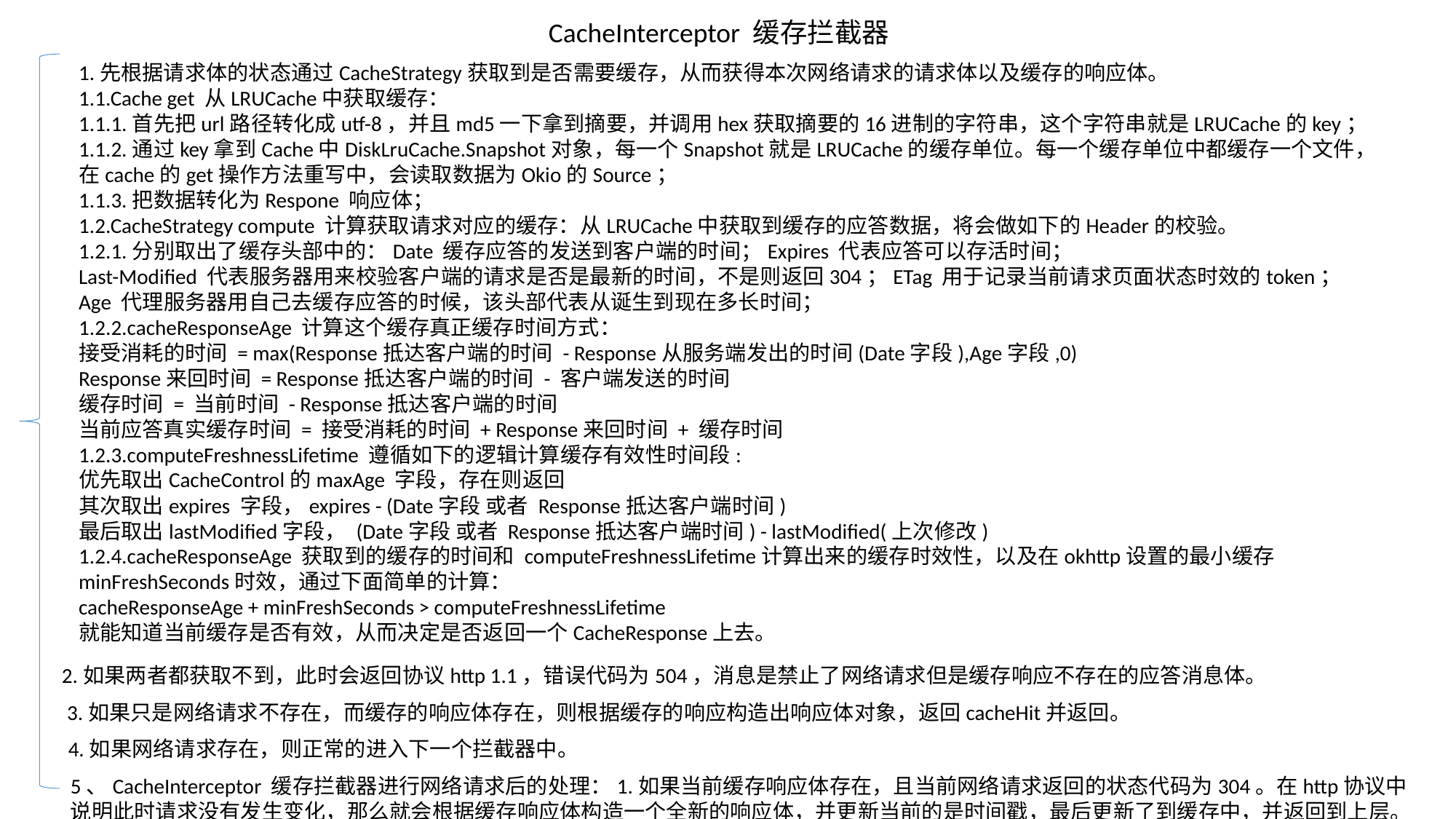

CacheInterceptor 缓存拦截器

1.先根据请求体的状态通过CacheStrategy获取到是否需要缓存，从而获得本次网络请求的请求体以及缓存的响应体。
1.1.Cache get 从LRUCache中获取缓存：
1.1.1.首先把url路径转化成utf-8，并且md5一下拿到摘要，并调用hex获取摘要的16进制的字符串，这个字符串就是LRUCache的key；
1.1.2.通过key拿到Cache中DiskLruCache.Snapshot对象，每一个Snapshot就是LRUCache的缓存单位。每一个缓存单位中都缓存一个文件，
在cache的get操作方法重写中，会读取数据为Okio的Source；
1.1.3.把数据转化为Respone 响应体；
1.2.CacheStrategy compute 计算获取请求对应的缓存：从LRUCache中获取到缓存的应答数据，将会做如下的Header的校验。
1.2.1.分别取出了缓存头部中的：Date 缓存应答的发送到客户端的时间；Expires 代表应答可以存活时间；
Last-Modified 代表服务器用来校验客户端的请求是否是最新的时间，不是则返回304；ETag 用于记录当前请求页面状态时效的token；
Age 代理服务器用自己去缓存应答的时候，该头部代表从诞生到现在多长时间；
1.2.2.cacheResponseAge 计算这个缓存真正缓存时间方式：
接受消耗的时间 = max(Response抵达客户端的时间 - Response从服务端发出的时间(Date字段),Age字段,0)
Response来回时间 = Response抵达客户端的时间 - 客户端发送的时间
缓存时间 = 当前时间 - Response抵达客户端的时间
当前应答真实缓存时间 = 接受消耗的时间 + Response来回时间 + 缓存时间
1.2.3.computeFreshnessLifetime 遵循如下的逻辑计算缓存有效性时间段:
优先取出CacheControl的maxAge 字段，存在则返回
其次取出expires 字段，expires - (Date字段 或者 Response抵达客户端时间)
最后取出lastModified字段， (Date字段 或者 Response抵达客户端时间) - lastModified(上次修改)
1.2.4.cacheResponseAge 获取到的缓存的时间和 computeFreshnessLifetime计算出来的缓存时效性，以及在okhttp设置的最小缓存
minFreshSeconds时效，通过下面简单的计算：
cacheResponseAge + minFreshSeconds > computeFreshnessLifetime
就能知道当前缓存是否有效，从而决定是否返回一个CacheResponse上去。
2.如果两者都获取不到，此时会返回协议http 1.1，错误代码为504，消息是禁止了网络请求但是缓存响应不存在的应答消息体。
3.如果只是网络请求不存在，而缓存的响应体存在，则根据缓存的响应构造出响应体对象，返回cacheHit并返回。
4.如果网络请求存在，则正常的进入下一个拦截器中。
5、CacheInterceptor 缓存拦截器进行网络请求后的处理：1.如果当前缓存响应体存在，且当前网络请求返回的状态代码为304。在http协议中说明此时请求没有发生变化，那么就会根据缓存响应体构造一个全新的响应体，并更新当前的是时间戳，最后更新了到缓存中，并返回到上层。2.不为304情况，且缓存策略是允许刷新的，还是会把当前成功的响应体保存到Cache中最后返回。
1.302,307状态码状态下，需要判断获取头部中的Expires数值，获取不存在。并且Cache-Control头部中max-age为-1，且public和private都存在的时候。
Expires和max-age 说明了有效期为无限长，public说明http通信的过程中，包括请求的发起方、代理缓存服务器都可以进行缓存。private说明http通信过程中只有请求方可以缓存。
2.如果状态码为200，203，204，300，301，404，405，410，414，501，308都可以缓存。
3.其他情况都返回false，不允许缓存